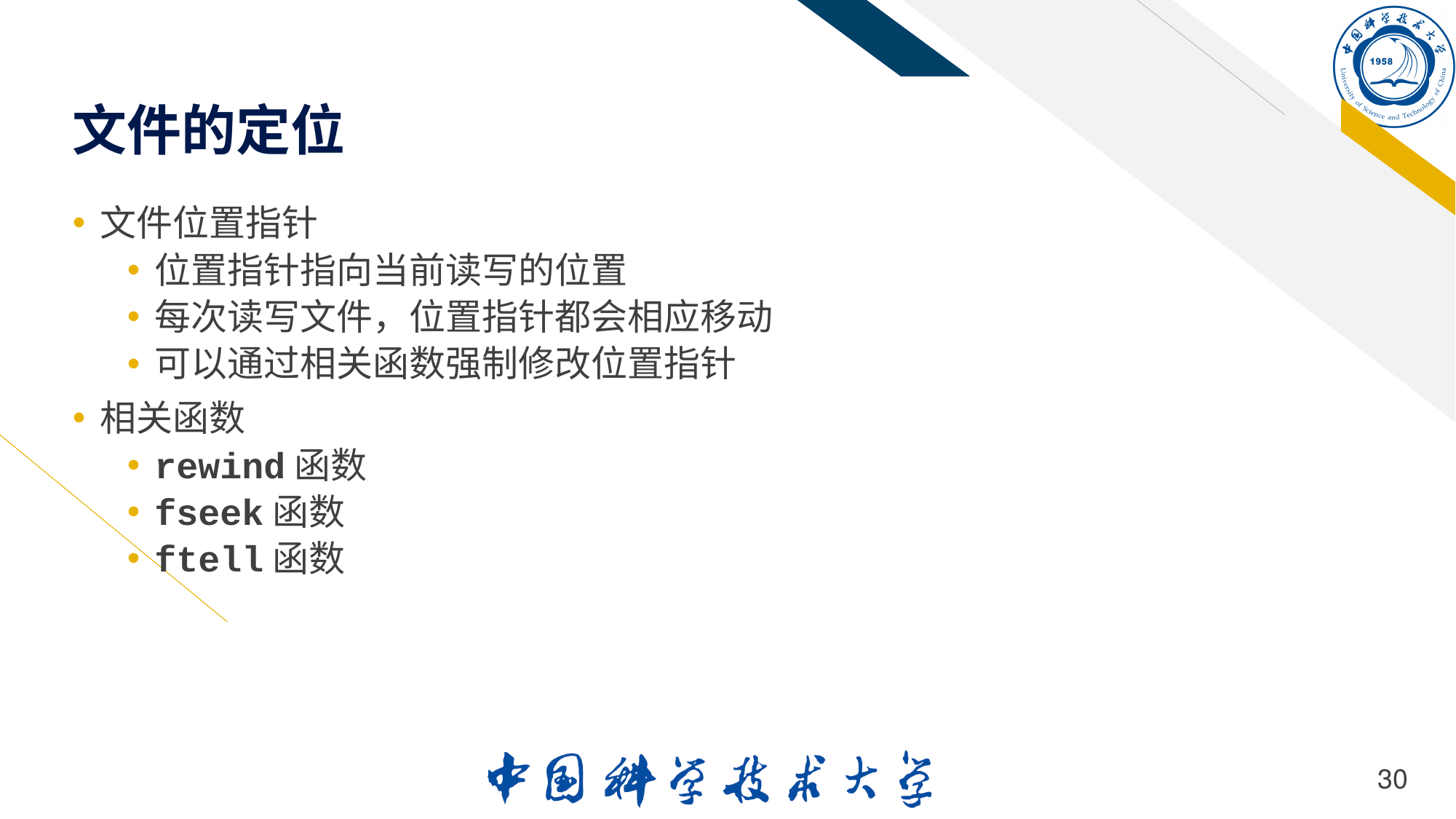

# 文件的定位
文件位置指针
位置指针指向当前读写的位置
每次读写文件，位置指针都会相应移动
可以通过相关函数强制修改位置指针
相关函数
rewind函数
fseek函数
ftell函数
30